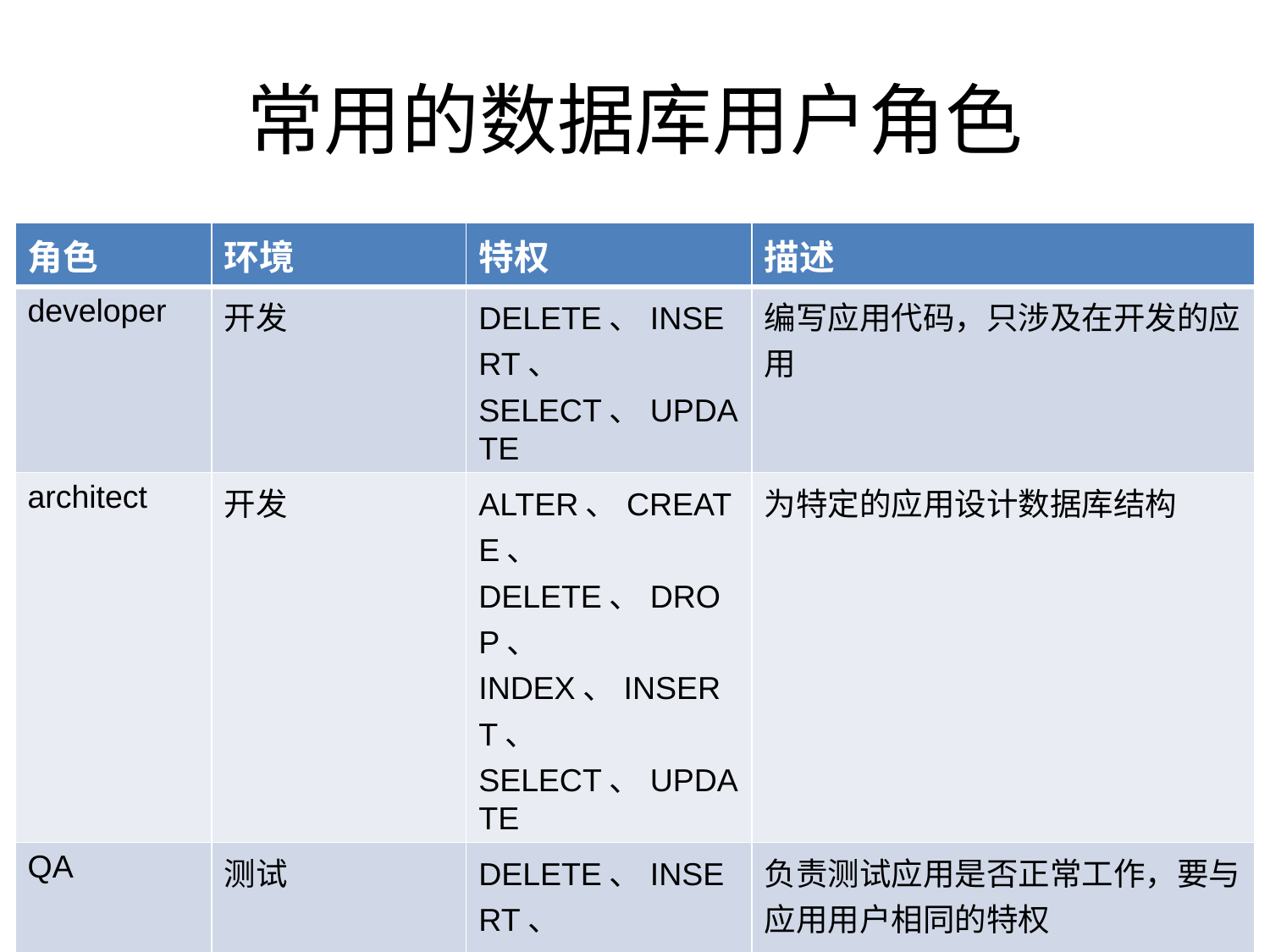

# 常用的数据库用户角色
| 角色 | 环境 | 特权 | 描述 |
| --- | --- | --- | --- |
| developer | 开发 | DELETE、INSERT、 SELECT、UPDATE | 编写应用代码，只涉及在开发的应用 |
| architect | 开发 | ALTER、CREATE、 DELETE、DROP、 INDEX、INSERT、 SELECT、UPDATE | 为特定的应用设计数据库结构 |
| QA | 测试 | DELETE、INSERT、 SELECT、UPDATE | 负责测试应用是否正常工作，要与应用用户相同的特权 |
| emigrator | 开发、测试、 试运行 | SELECT | 将数据库模式移植到另一个环境中 |
| immigrator | 测试、试运行、 产品 | ALTER、CREATE、 DELETE、DROP、 INDEX、INSERT、 SELECT、UPDATE | 升级数据库的结构，反映出开发过程中所做的改动 |
| DBA | 全部 | 全部 | 安装和运行，不应修改数据 |
43